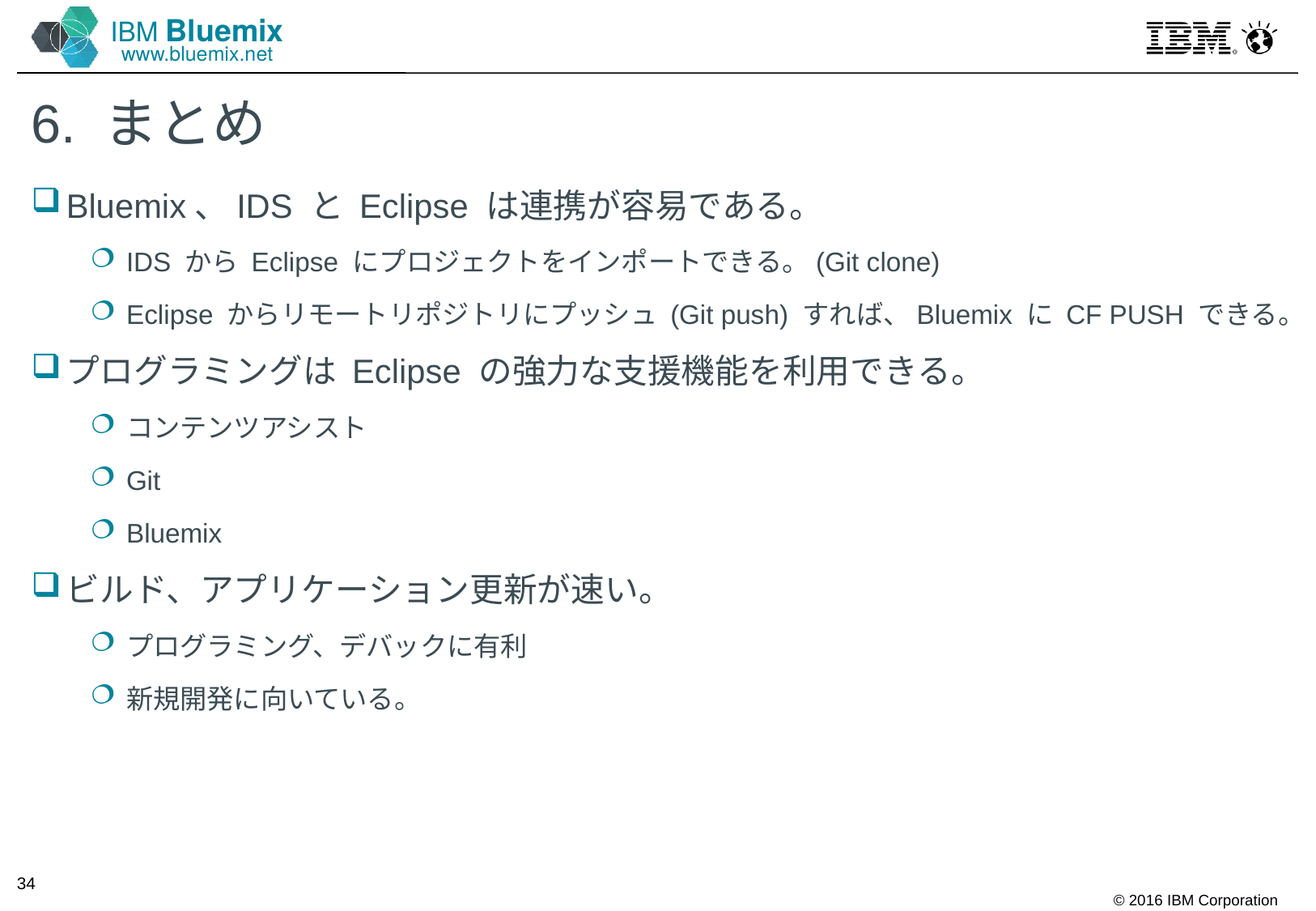

# 6. まとめ
Bluemix、IDS と Eclipse は連携が容易である。
IDS から Eclipse にプロジェクトをインポートできる。(Git clone)
Eclipse からリモートリポジトリにプッシュ (Git push) すれば、Bluemix に CF PUSH できる。
プログラミングは Eclipse の強力な支援機能を利用できる。
コンテンツアシスト
Git
Bluemix
ビルド、アプリケーション更新が速い。
プログラミング、デバックに有利
新規開発に向いている。